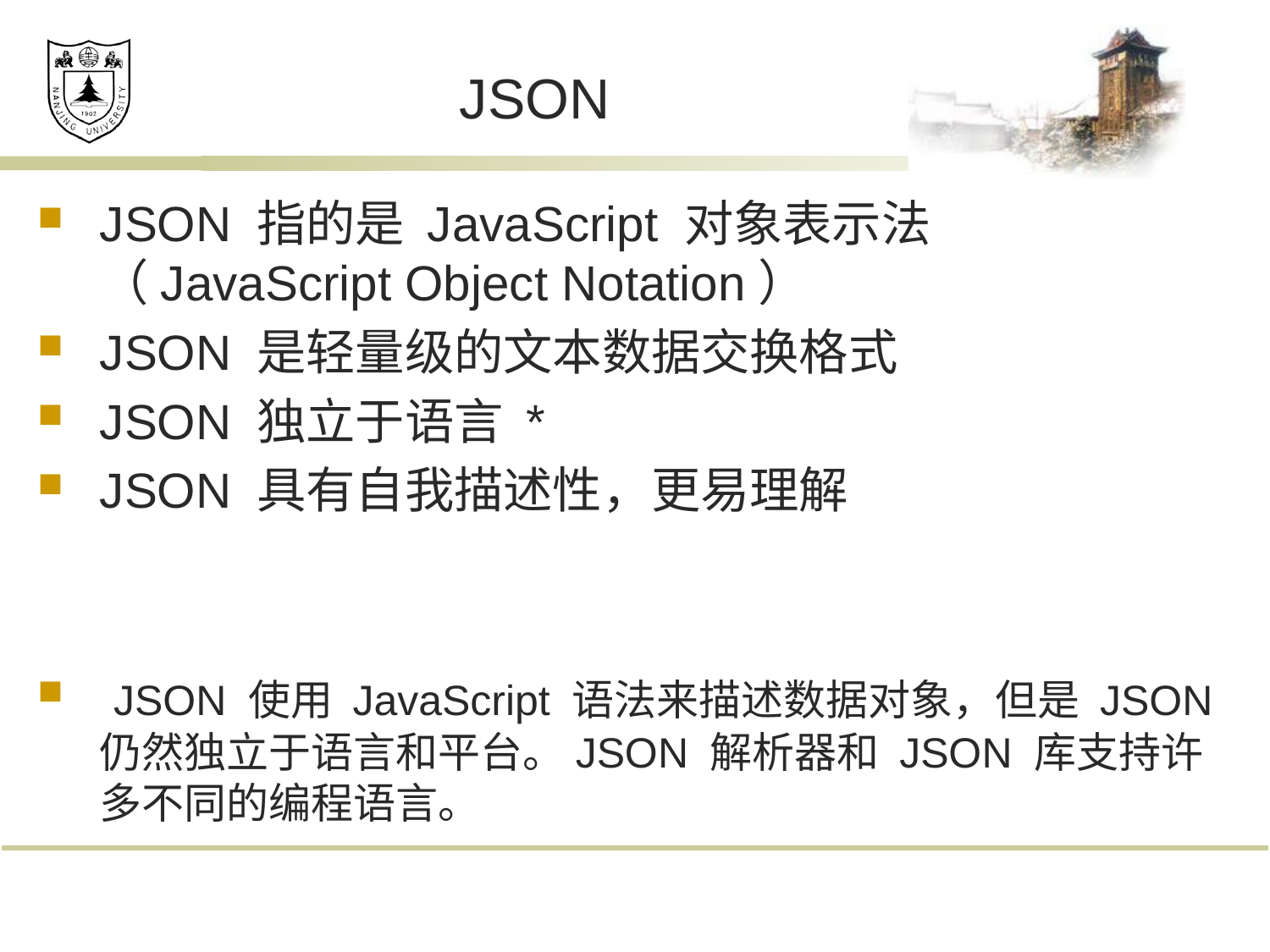

# JSON
JSON 指的是 JavaScript 对象表示法（JavaScript Object Notation）
JSON 是轻量级的文本数据交换格式
JSON 独立于语言 *
JSON 具有自我描述性，更易理解

 JSON 使用 JavaScript 语法来描述数据对象，但是 JSON 仍然独立于语言和平台。JSON 解析器和 JSON 库支持许多不同的编程语言。